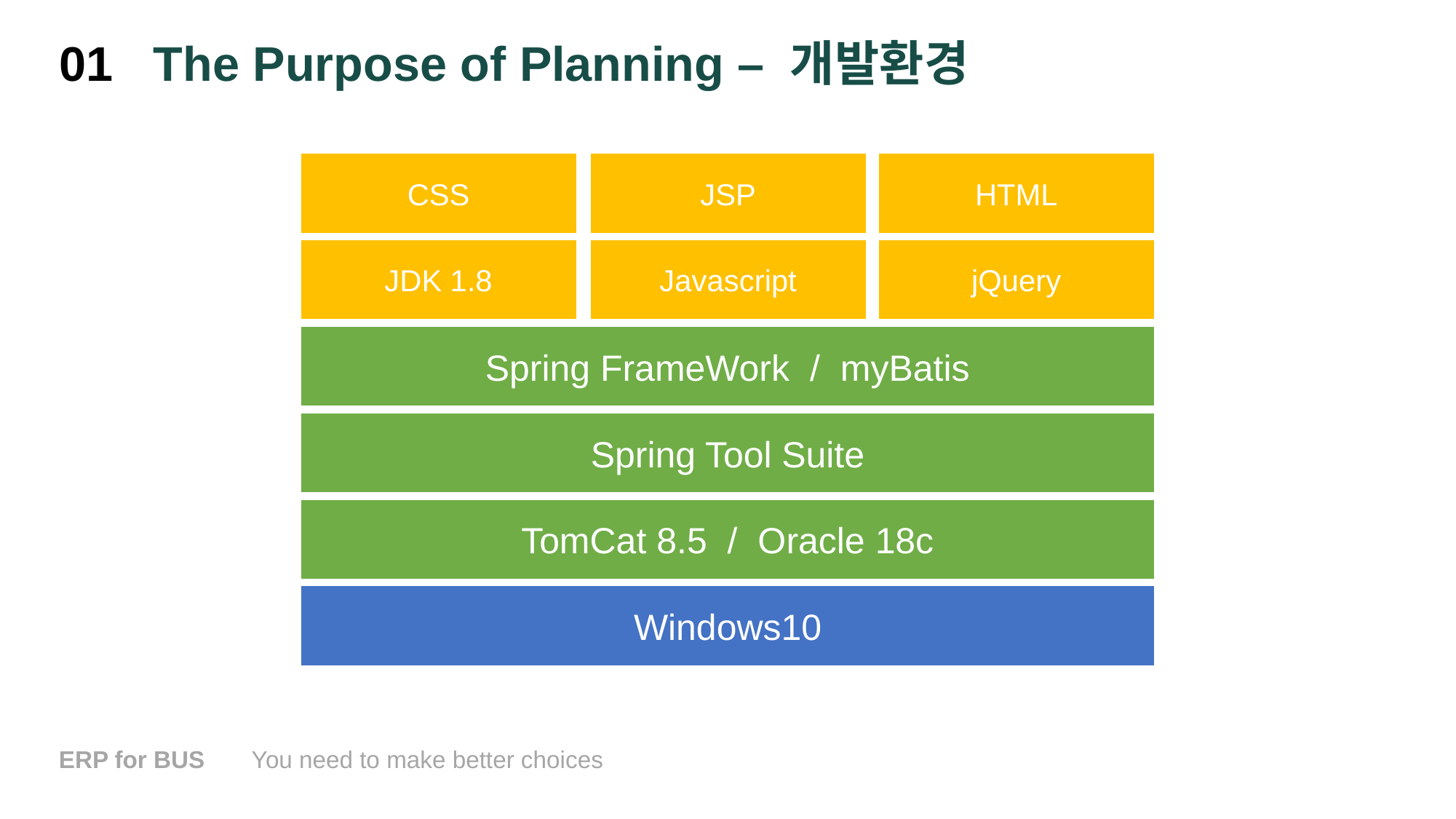

# 01   The Purpose of Planning – 개발환경
CSS
JSP
HTML
JDK 1.8
Javascript
jQuery
Spring FrameWork  /  myBatis
Spring Tool Suite
TomCat 8.5  /  Oracle 18c
Windows10
ERP for BUS       You need to make better choices